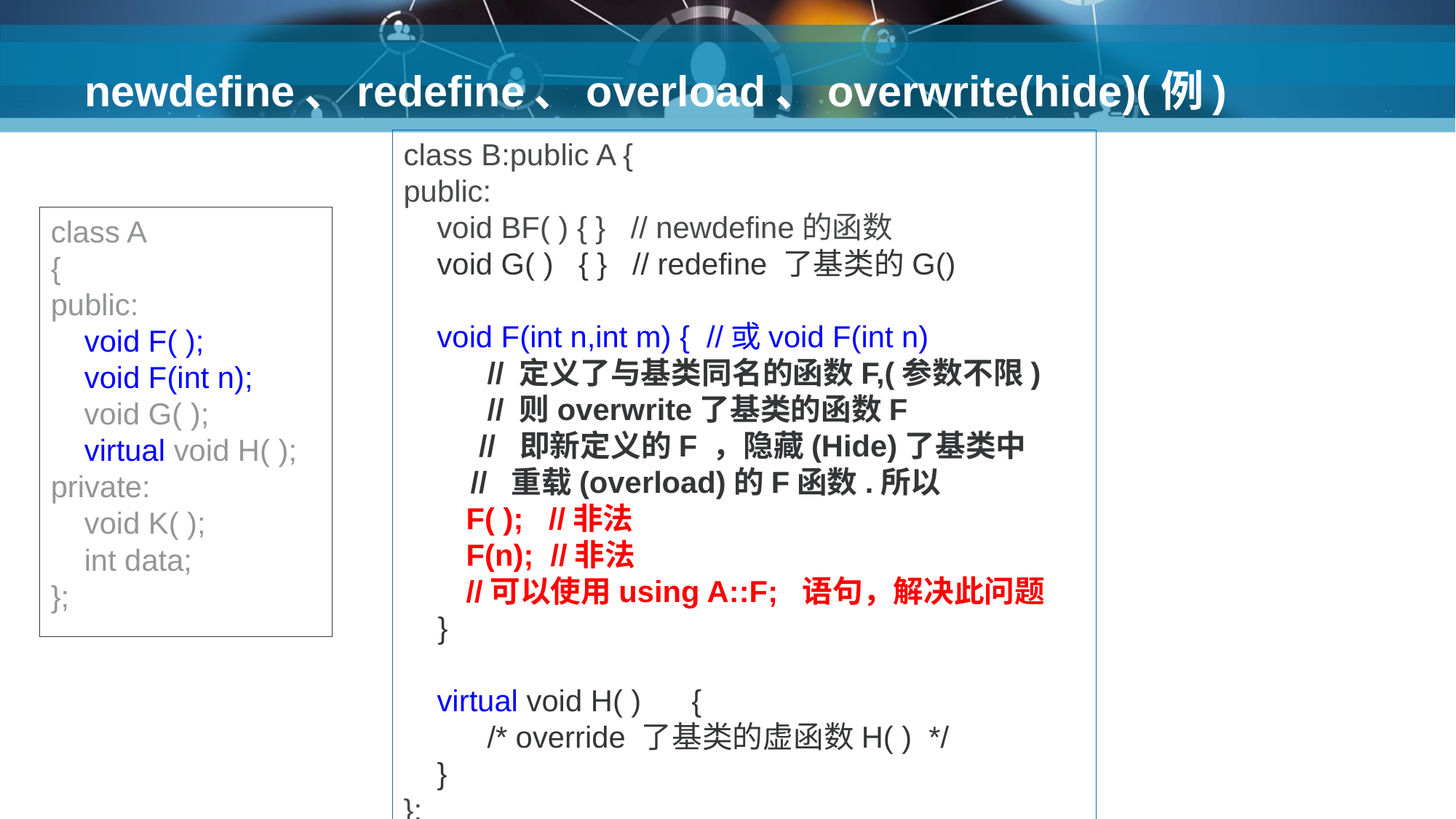

# newdefine、redefine、overload、overwrite(hide)(例)
class B:public A {
public:
    void BF( ) { }   // newdefine的函数
    void G( )   { }   // redefine 了基类的G()
    void F(int n,int m) {  //或void F(int n)
          // 定义了与基类同名的函数F,(参数不限)
          // 则overwrite了基类的函数F
         //  即新定义的F ，隐藏(Hide)了基类中
        //  重载(overload)的F函数.所以
        F( );   //非法
        F(n);  //非法
        //可以使用using A::F;  语句，解决此问题
    }

    virtual void H( )      {
          /* override 了基类的虚函数H( )  */
    }
};
class A
{
public:
    void F( );
    void F(int n);
    void G( );
    virtual void H( );
private:
    void K( );
    int data;
};